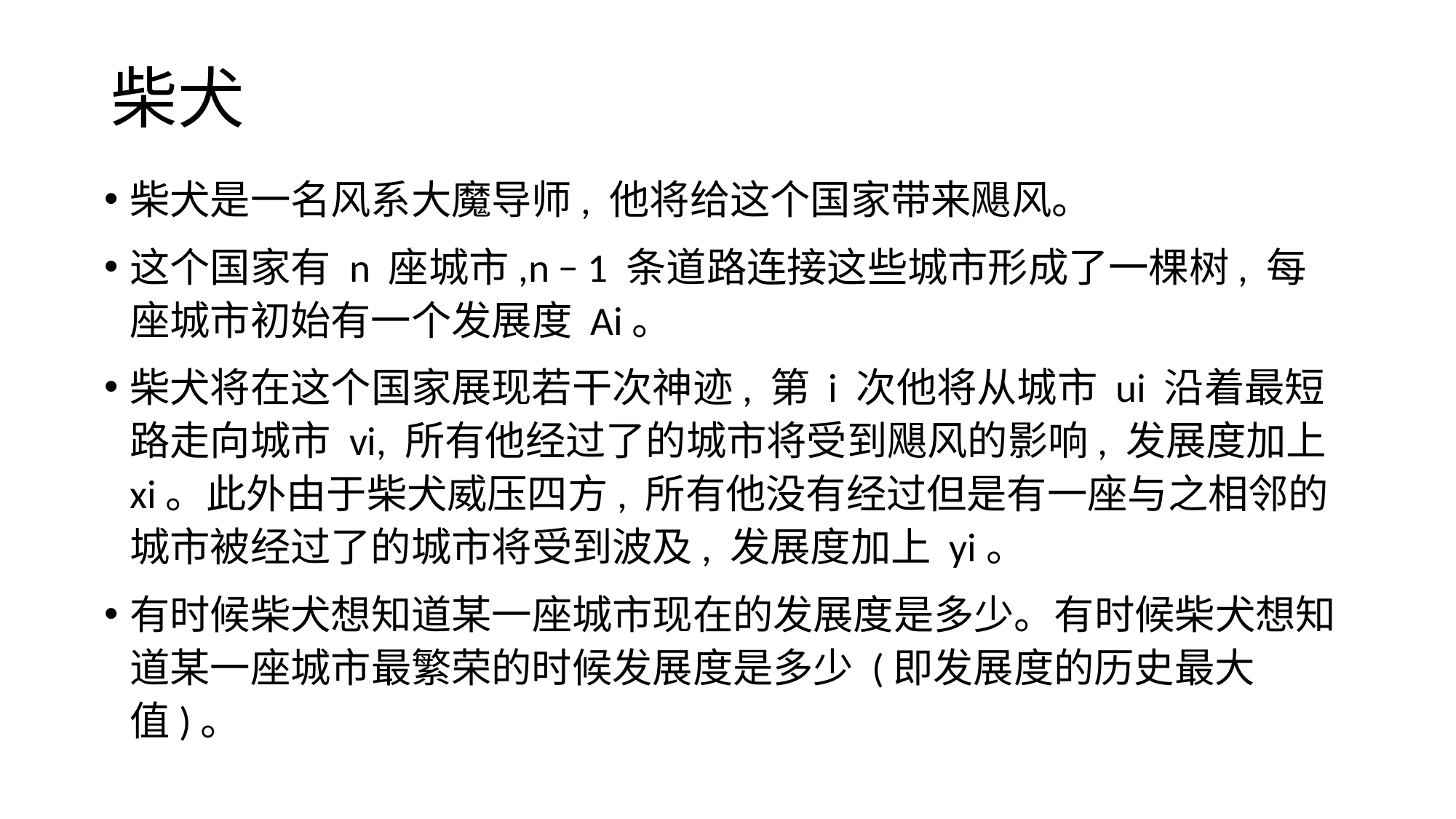

# 柴犬
柴犬是一名风系大魔导师, 他将给这个国家带来飓风。
这个国家有 n 座城市,n − 1 条道路连接这些城市形成了一棵树, 每座城市初始有一个发展度 Ai。
柴犬将在这个国家展现若干次神迹, 第 i 次他将从城市 ui 沿着最短路走向城市 vi, 所有他经过了的城市将受到飓风的影响, 发展度加上 xi。此外由于柴犬威压四方, 所有他没有经过但是有一座与之相邻的城市被经过了的城市将受到波及, 发展度加上 yi。
有时候柴犬想知道某一座城市现在的发展度是多少。有时候柴犬想知道某一座城市最繁荣的时候发展度是多少 (即发展度的历史最大值)。